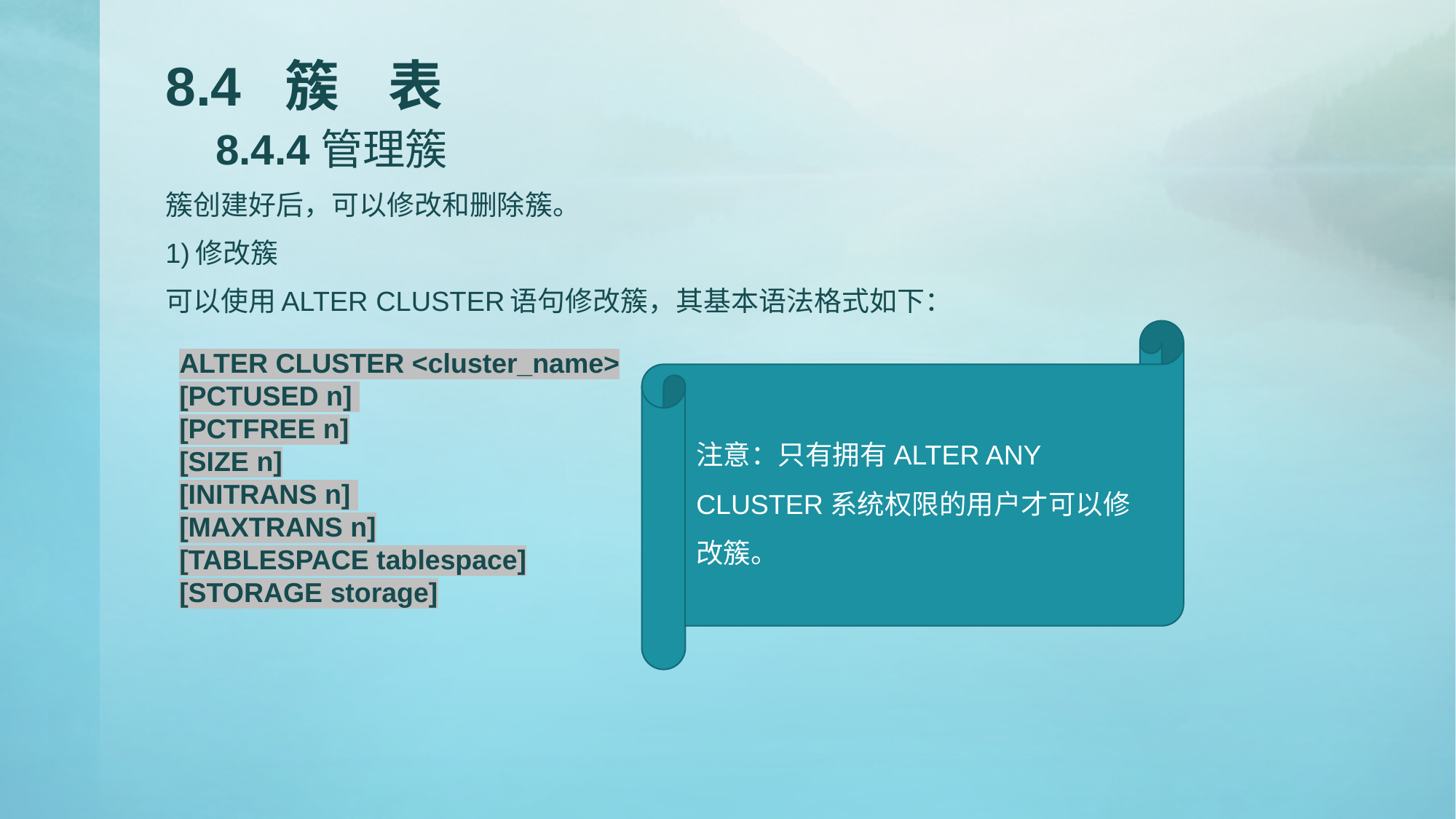

# 8.4  簇    表 8.4.4管理簇
簇创建好后，可以修改和删除簇。
1)修改簇
可以使用ALTER CLUSTER语句修改簇，其基本语法格式如下：
注意：只有拥有ALTER ANY CLUSTER系统权限的用户才可以修改簇。
ALTER CLUSTER <cluster_name>
[PCTUSED n]
[PCTFREE n]
[SIZE n]
[INITRANS n]
[MAXTRANS n]
[TABLESPACE tablespace]
[STORAGE storage]